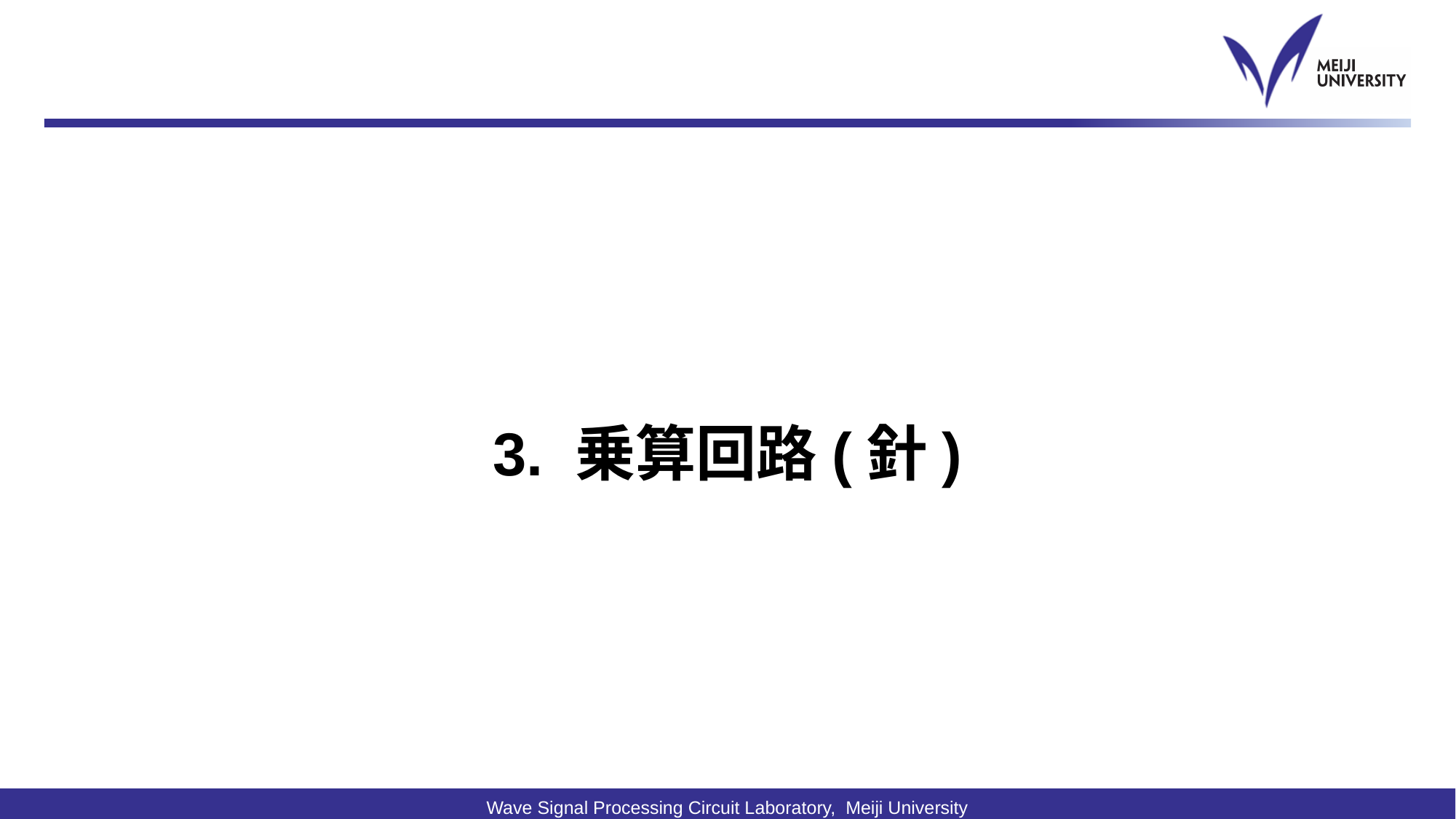

# 3. 乗算回路(針)
Wave Signal Processing Circuit Laboratory,  Meiji University